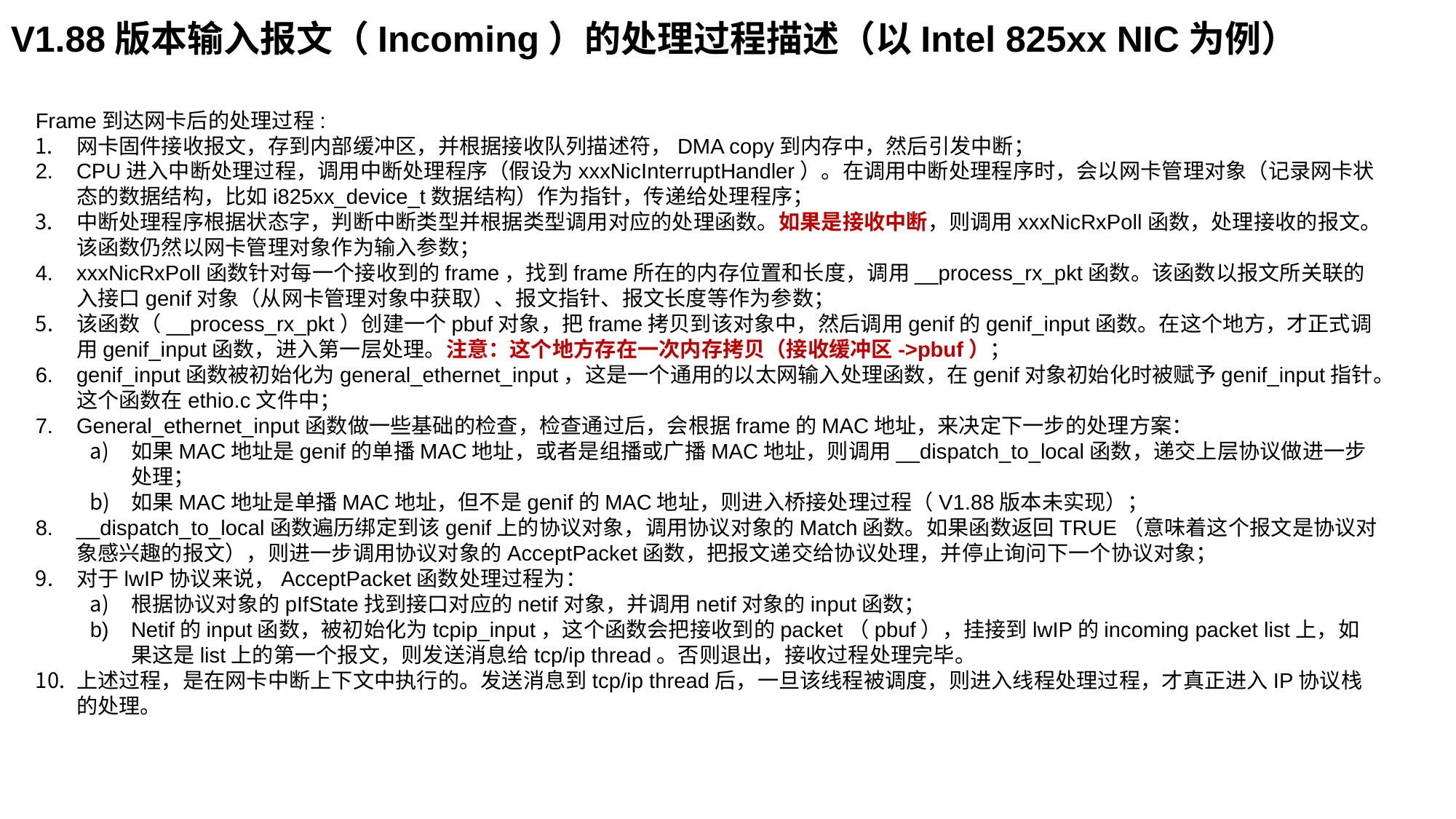

V1.88版本输入报文（Incoming）的处理过程描述（以Intel 825xx NIC为例）
Frame到达网卡后的处理过程:
网卡固件接收报文，存到内部缓冲区，并根据接收队列描述符，DMA copy到内存中，然后引发中断；
CPU进入中断处理过程，调用中断处理程序（假设为xxxNicInterruptHandler）。在调用中断处理程序时，会以网卡管理对象（记录网卡状态的数据结构，比如i825xx_device_t数据结构）作为指针，传递给处理程序；
中断处理程序根据状态字，判断中断类型并根据类型调用对应的处理函数。如果是接收中断，则调用xxxNicRxPoll函数，处理接收的报文。该函数仍然以网卡管理对象作为输入参数；
xxxNicRxPoll函数针对每一个接收到的frame，找到frame所在的内存位置和长度，调用__process_rx_pkt函数。该函数以报文所关联的入接口genif对象（从网卡管理对象中获取）、报文指针、报文长度等作为参数；
该函数（__process_rx_pkt）创建一个pbuf对象，把frame拷贝到该对象中，然后调用genif的genif_input函数。在这个地方，才正式调用genif_input函数，进入第一层处理。注意：这个地方存在一次内存拷贝（接收缓冲区->pbuf）；
genif_input函数被初始化为general_ethernet_input，这是一个通用的以太网输入处理函数，在genif对象初始化时被赋予genif_input指针。这个函数在ethio.c文件中；
General_ethernet_input函数做一些基础的检查，检查通过后，会根据frame的MAC地址，来决定下一步的处理方案：
如果MAC地址是genif的单播MAC地址，或者是组播或广播MAC地址，则调用__dispatch_to_local函数，递交上层协议做进一步处理；
如果MAC地址是单播MAC地址，但不是genif的MAC地址，则进入桥接处理过程（V1.88版本未实现）；
__dispatch_to_local函数遍历绑定到该genif上的协议对象，调用协议对象的Match函数。如果函数返回TRUE（意味着这个报文是协议对象感兴趣的报文），则进一步调用协议对象的AcceptPacket函数，把报文递交给协议处理，并停止询问下一个协议对象；
对于lwIP协议来说，AcceptPacket函数处理过程为：
根据协议对象的pIfState找到接口对应的netif对象，并调用netif对象的input函数；
Netif的input函数，被初始化为tcpip_input，这个函数会把接收到的packet（pbuf），挂接到lwIP的incoming packet list上，如果这是list上的第一个报文，则发送消息给tcp/ip thread。否则退出，接收过程处理完毕。
上述过程，是在网卡中断上下文中执行的。发送消息到tcp/ip thread后，一旦该线程被调度，则进入线程处理过程，才真正进入IP协议栈的处理。